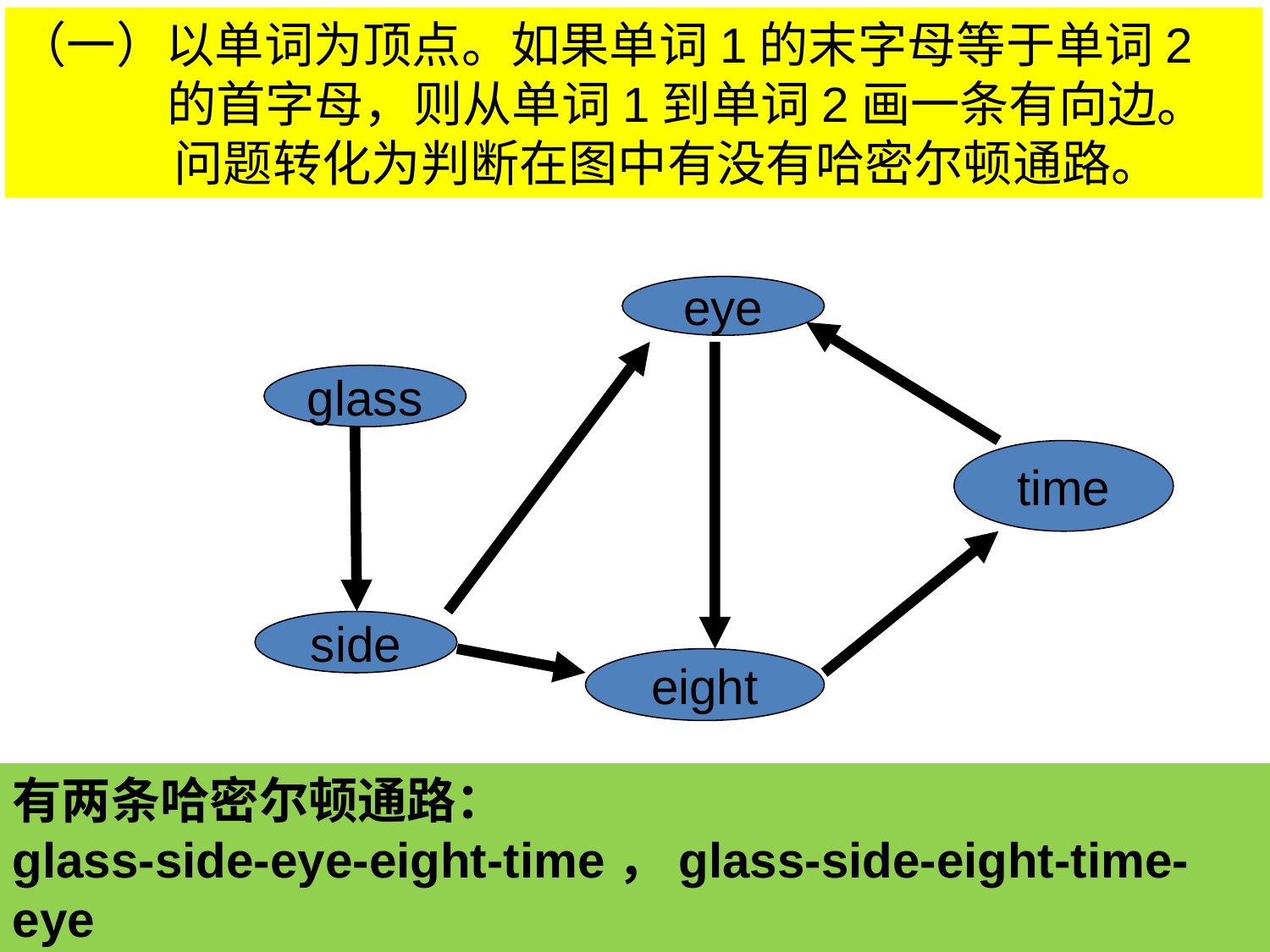

（一）以单词为顶点。如果单词1的末字母等于单词2的首字母，则从单词1到单词2画一条有向边。
     问题转化为判断在图中有没有哈密尔顿通路。
eye

glass

time

side
eight

有两条哈密尔顿通路：
glass-side-eye-eight-time，glass-side-eight-time-eye